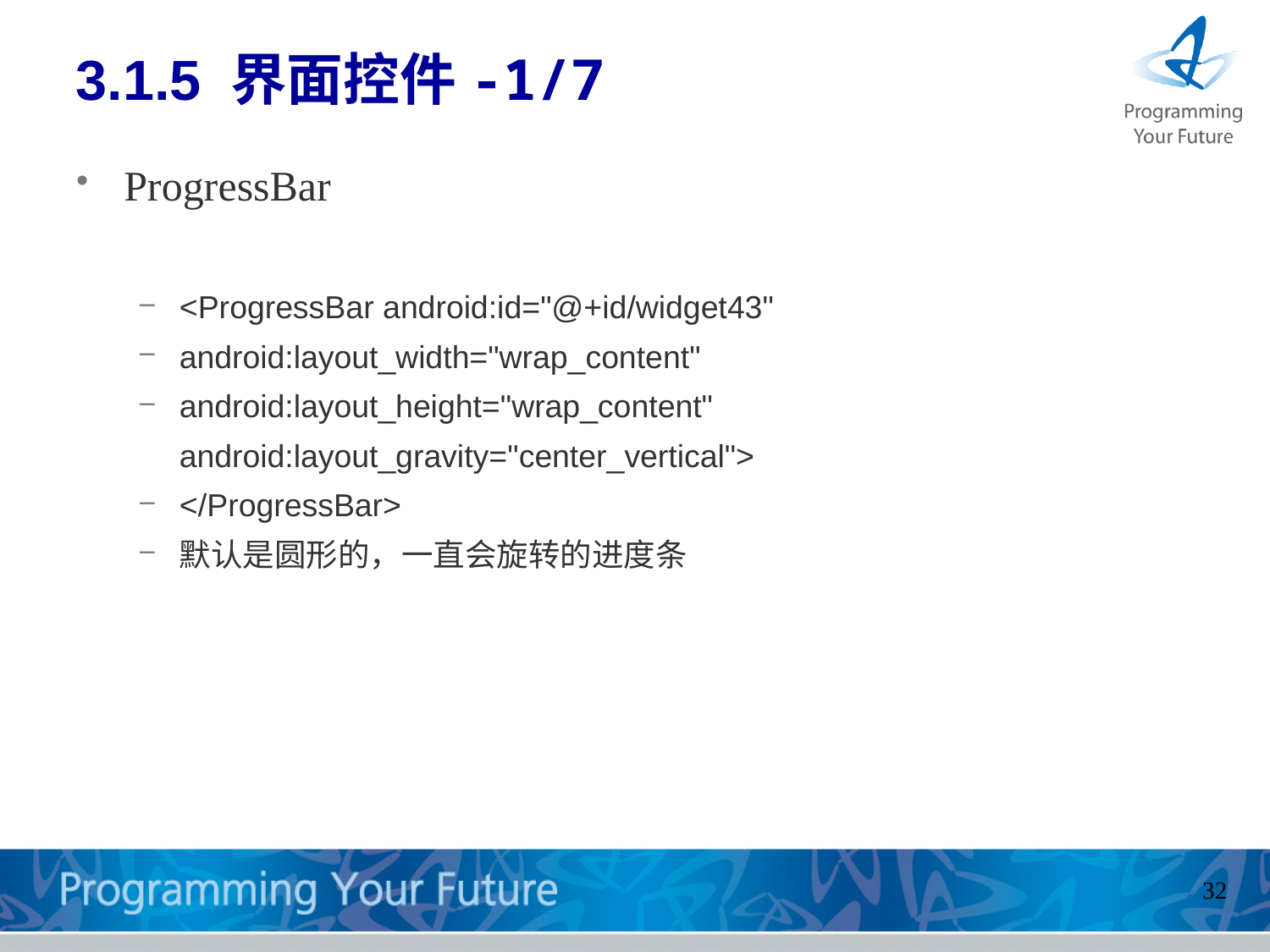

3.1.5 界面控件-1/7
ProgressBar

<ProgressBar android:id="@+id/widget43"
android:layout_width="wrap_content"
android:layout_height="wrap_content" android:layout_gravity="center_vertical">
</ProgressBar>
默认是圆形的，一直会旋转的进度条